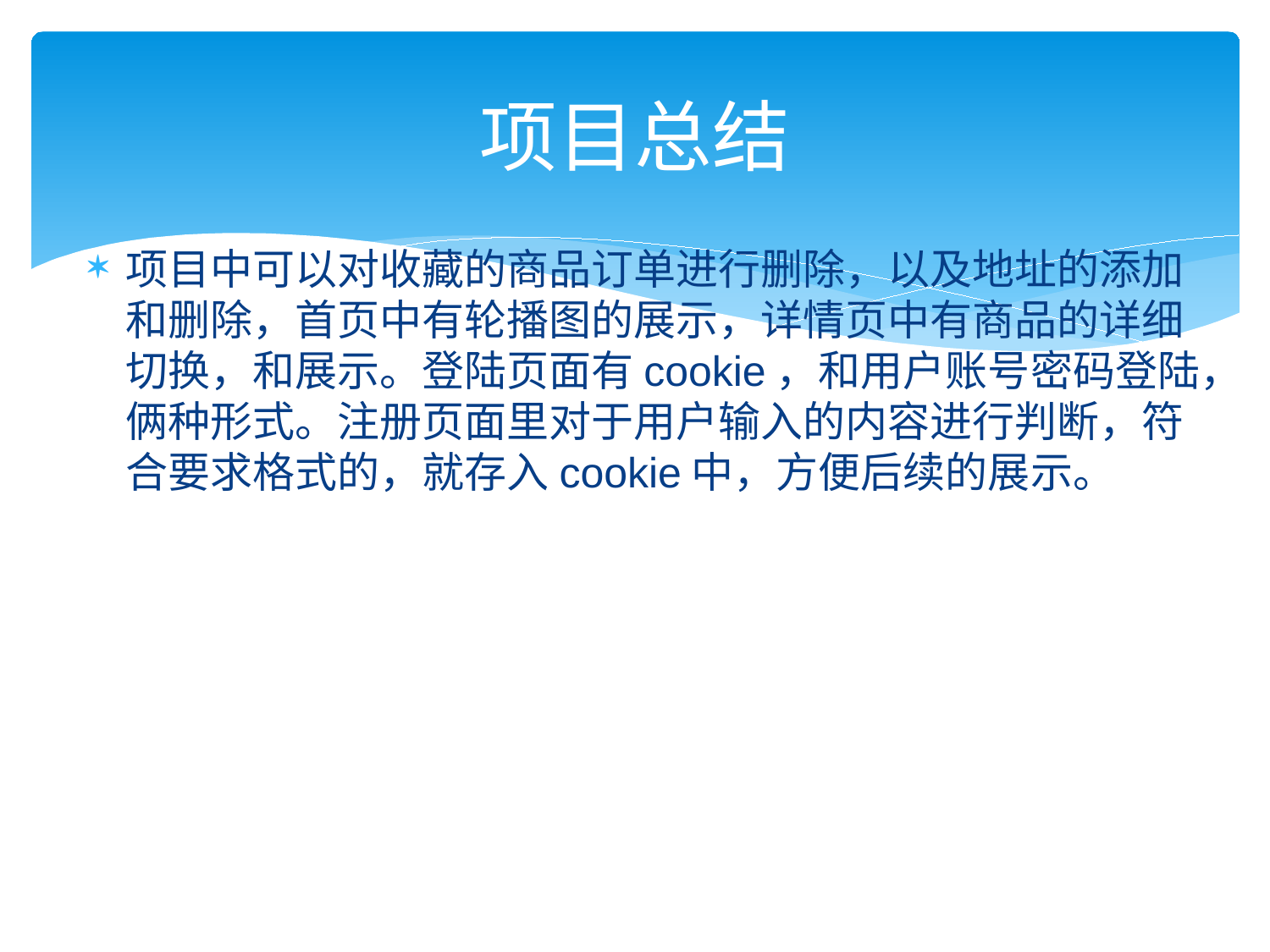

# 项目总结
项目中可以对收藏的商品订单进行删除，以及地址的添加和删除，首页中有轮播图的展示，详情页中有商品的详细切换，和展示。登陆页面有cookie，和用户账号密码登陆，俩种形式。注册页面里对于用户输入的内容进行判断，符合要求格式的，就存入cookie中，方便后续的展示。